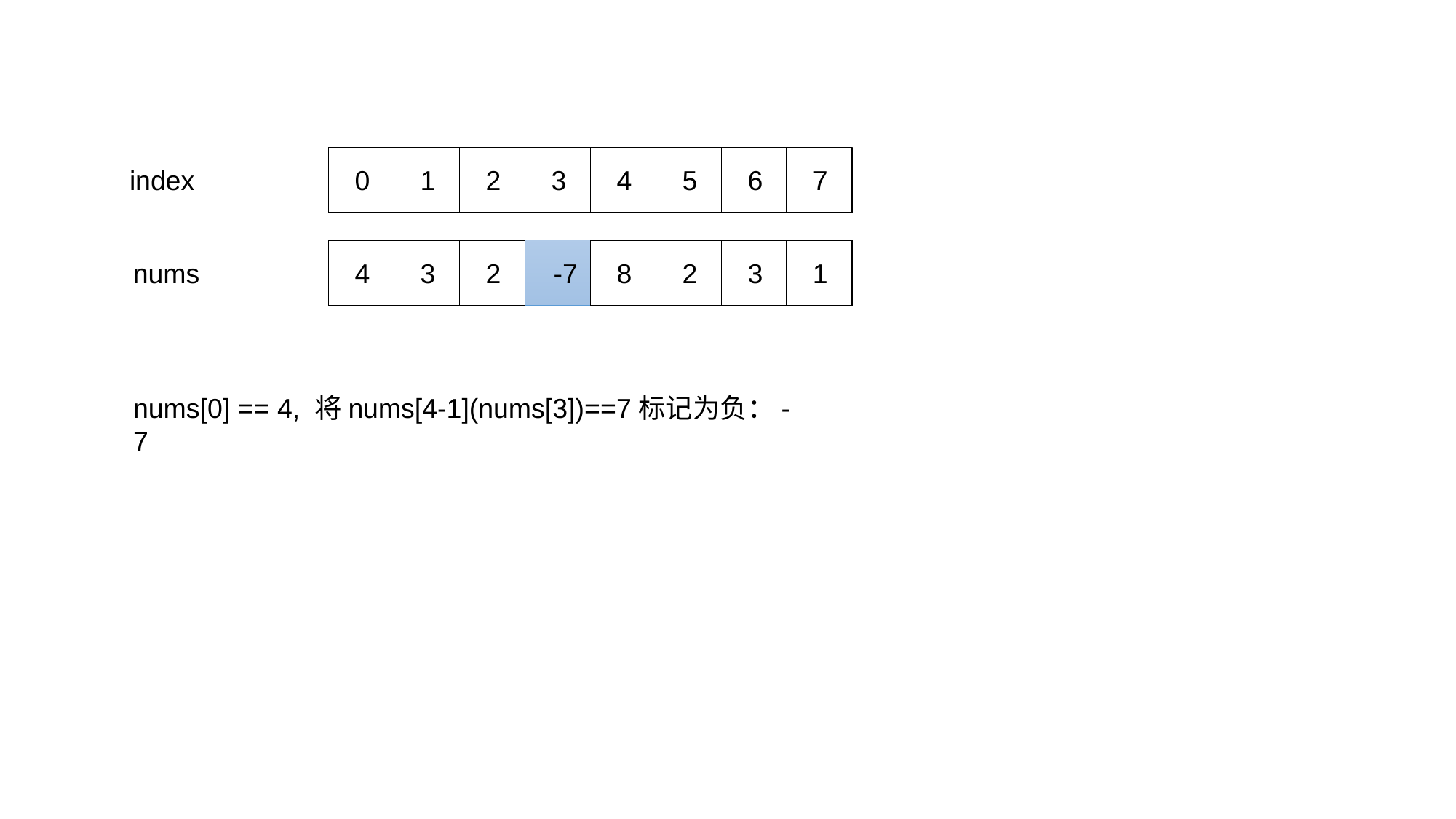

index
0
1
2
3
4
5
6
7

nums
4
3
2
-7
8
2
3
1
nums[0] == 4, 将nums[4-1](nums[3])==7标记为负：-7